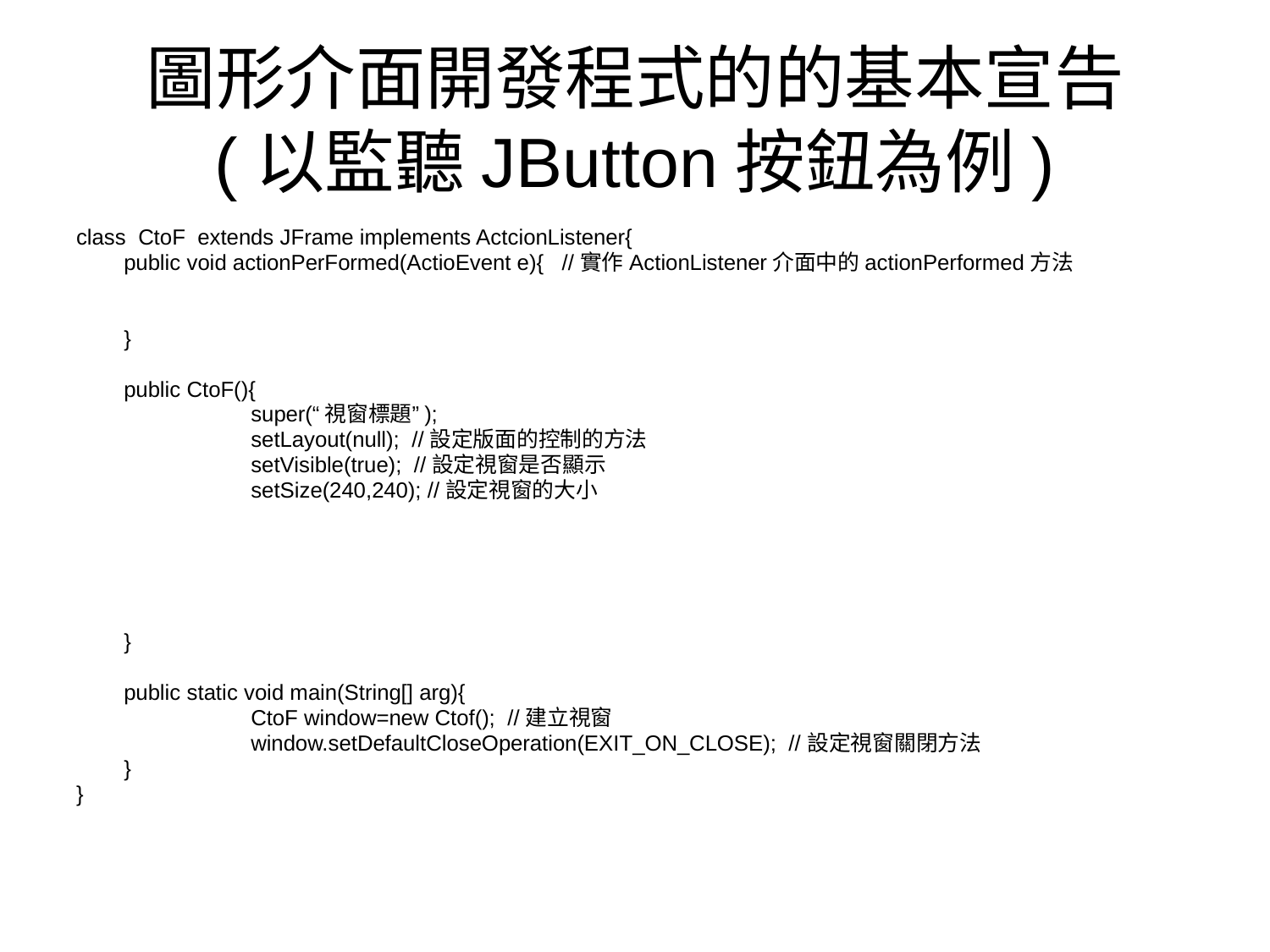

# 圖形介面開發程式的的基本宣告 (以監聽JButton按鈕為例)
class  CtoF  extends JFrame implements ActcionListener{
	public void actionPerFormed(ActioEvent e){   //實作ActionListener介面中的actionPerformed方法

	}

	public CtoF(){
		super(“視窗標題”);
		setLayout(null);  //設定版面的控制的方法
		setVisible(true);  //設定視窗是否顯示
		setSize(240,240); //設定視窗的大小

	}

	public static void main(String[] arg){
		CtoF window=new Ctof();  //建立視窗
		window.setDefaultCloseOperation(EXIT_ON_CLOSE);  //設定視窗關閉方法
	}
}